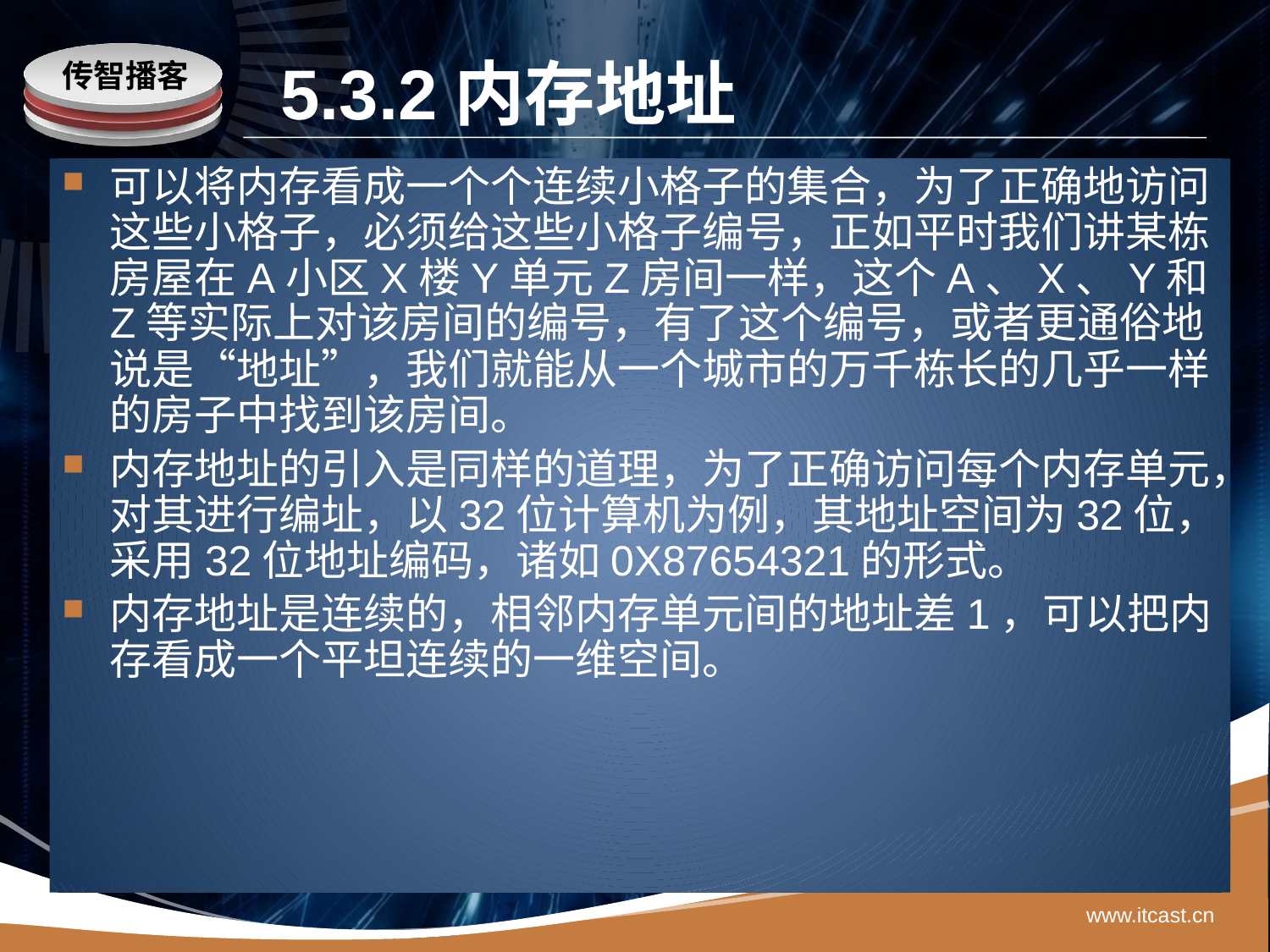

# 5.3.2内存地址
可以将内存看成一个个连续小格子的集合，为了正确地访问这些小格子，必须给这些小格子编号，正如平时我们讲某栋房屋在A小区X楼Y单元Z房间一样，这个A、X、Y和Z等实际上对该房间的编号，有了这个编号，或者更通俗地说是“地址”，我们就能从一个城市的万千栋长的几乎一样的房子中找到该房间。
内存地址的引入是同样的道理，为了正确访问每个内存单元，对其进行编址，以32位计算机为例，其地址空间为32位，采用32位地址编码，诸如0X87654321的形式。
内存地址是连续的，相邻内存单元间的地址差1，可以把内存看成一个平坦连续的一维空间。
www.itcast.cn